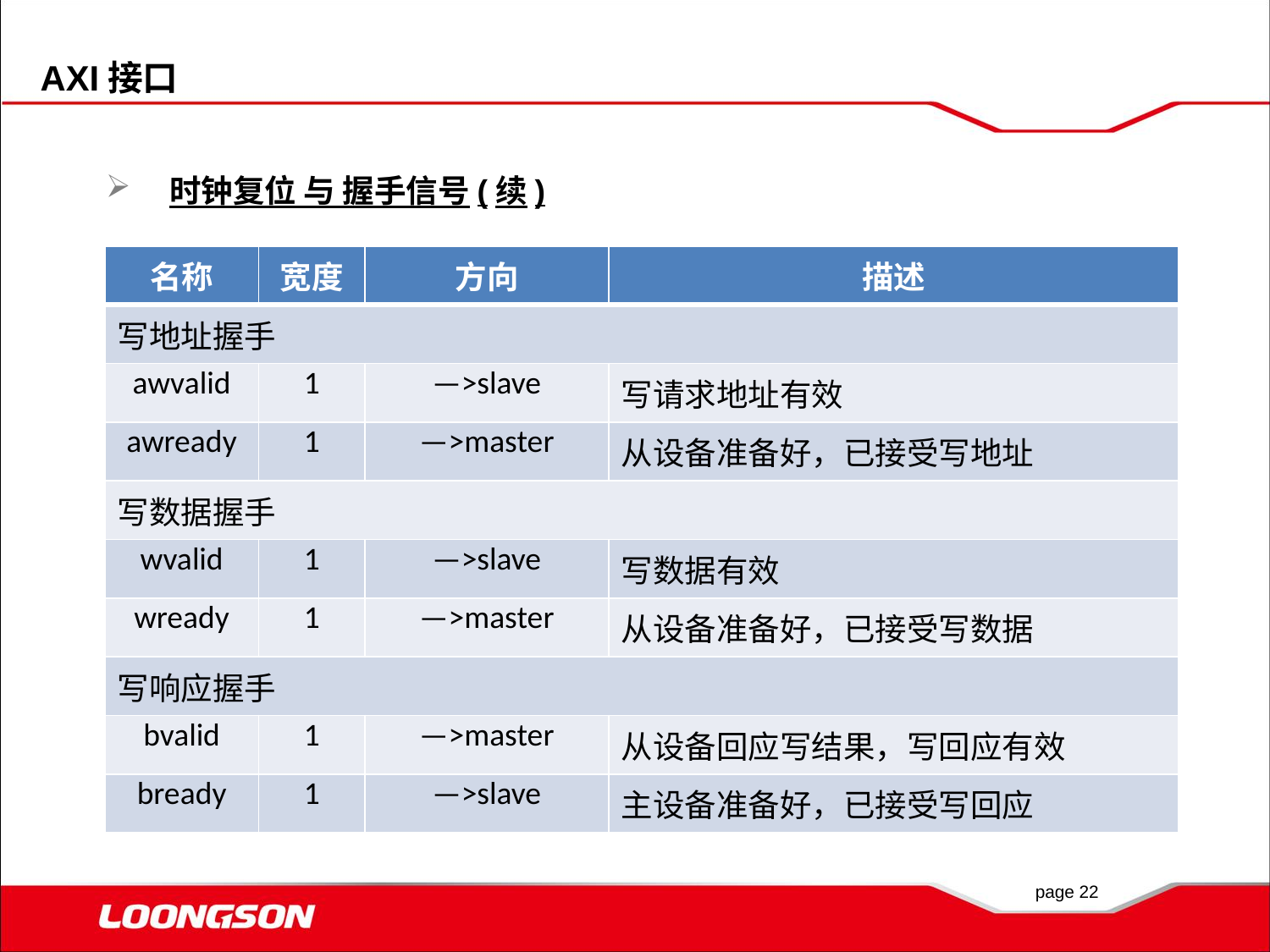

AXI接口
时钟复位 与 握手信号(续)
| 名称 | 宽度 | 方向 | 描述 |
| --- | --- | --- | --- |
| 写地址握手 |  |  |  |
| awvalid | 1 | —>slave | 写请求地址有效 |
| awready | 1 | —>master | 从设备准备好，已接受写地址 |
| 写数据握手 |  |  |  |
| wvalid | 1 | —>slave | 写数据有效 |
| wready | 1 | —>master | 从设备准备好，已接受写数据 |
| 写响应握手 |  |  |  |
| bvalid | 1 | —>master | 从设备回应写结果，写回应有效 |
| bready | 1 | —>slave | 主设备准备好，已接受写回应 |
page 22